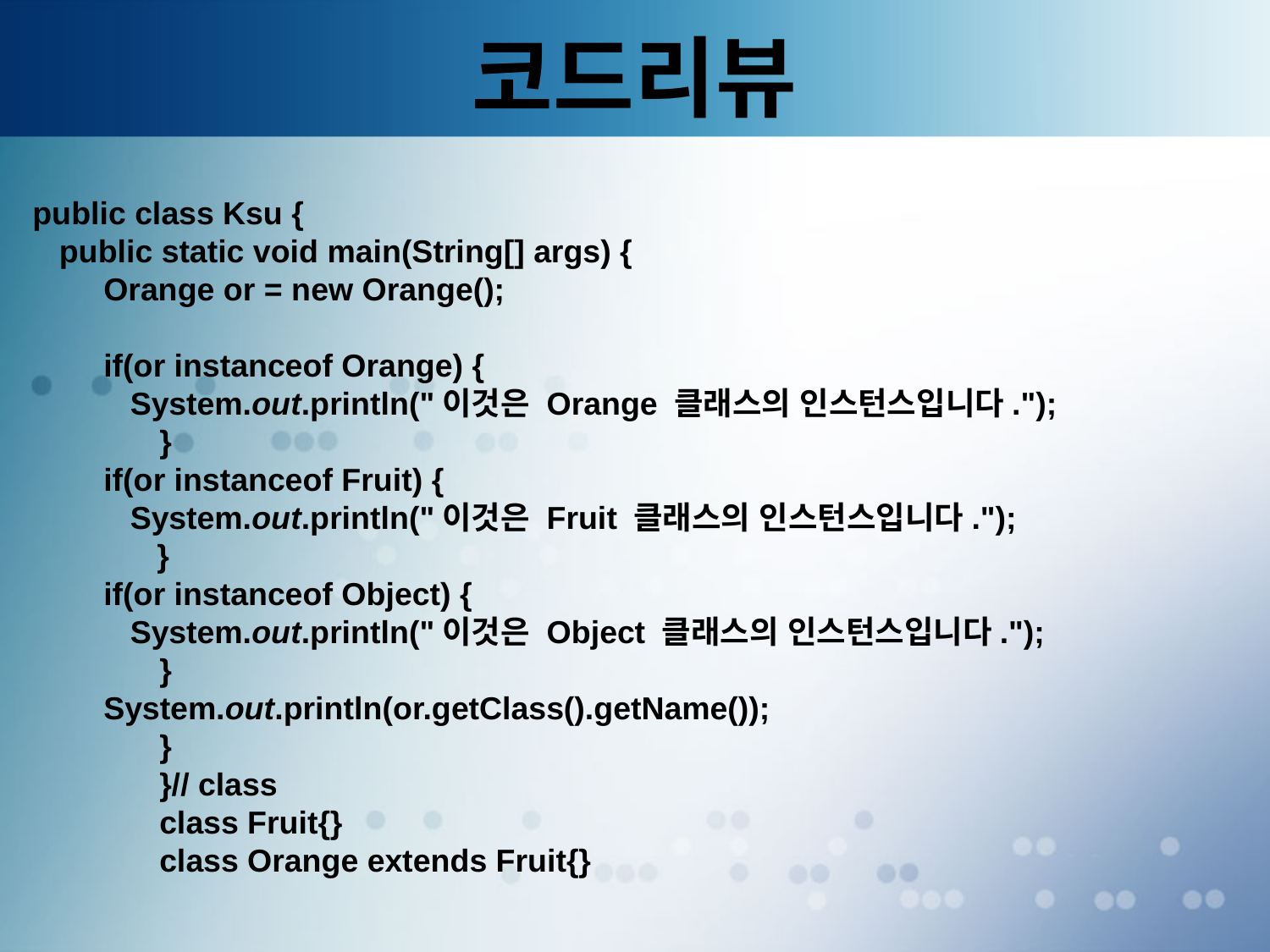

코드리뷰
public class Ksu {
   public static void main(String[] args) {
        Orange or = new Orange();

        if(or instanceof Orange) {
           System.out.println("이것은 Orange 클래스의 인스턴스입니다.");
	}
        if(or instanceof Fruit) {
           System.out.println("이것은 Fruit 클래스의 인스턴스입니다.");
              }
        if(or instanceof Object) {
           System.out.println("이것은 Object 클래스의 인스턴스입니다.");
	}
        System.out.println(or.getClass().getName());
	}
	}// class
	class Fruit{}
	class Orange extends Fruit{}